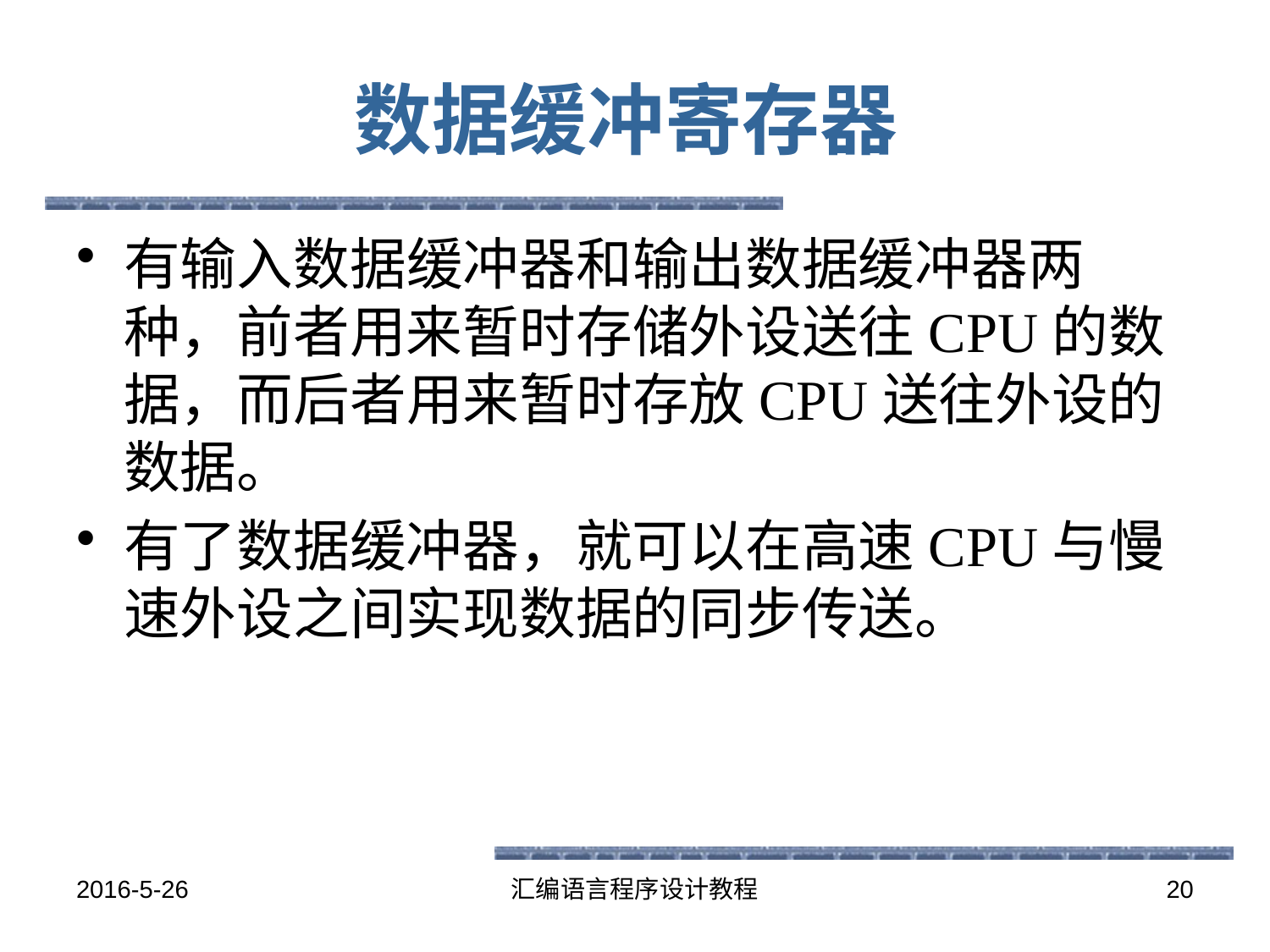

# 数据缓冲寄存器
有输入数据缓冲器和输出数据缓冲器两种，前者用来暂时存储外设送往CPU的数据，而后者用来暂时存放CPU送往外设的数据。
有了数据缓冲器，就可以在高速CPU与慢速外设之间实现数据的同步传送。
2016-5-26
汇编语言程序设计教程
20